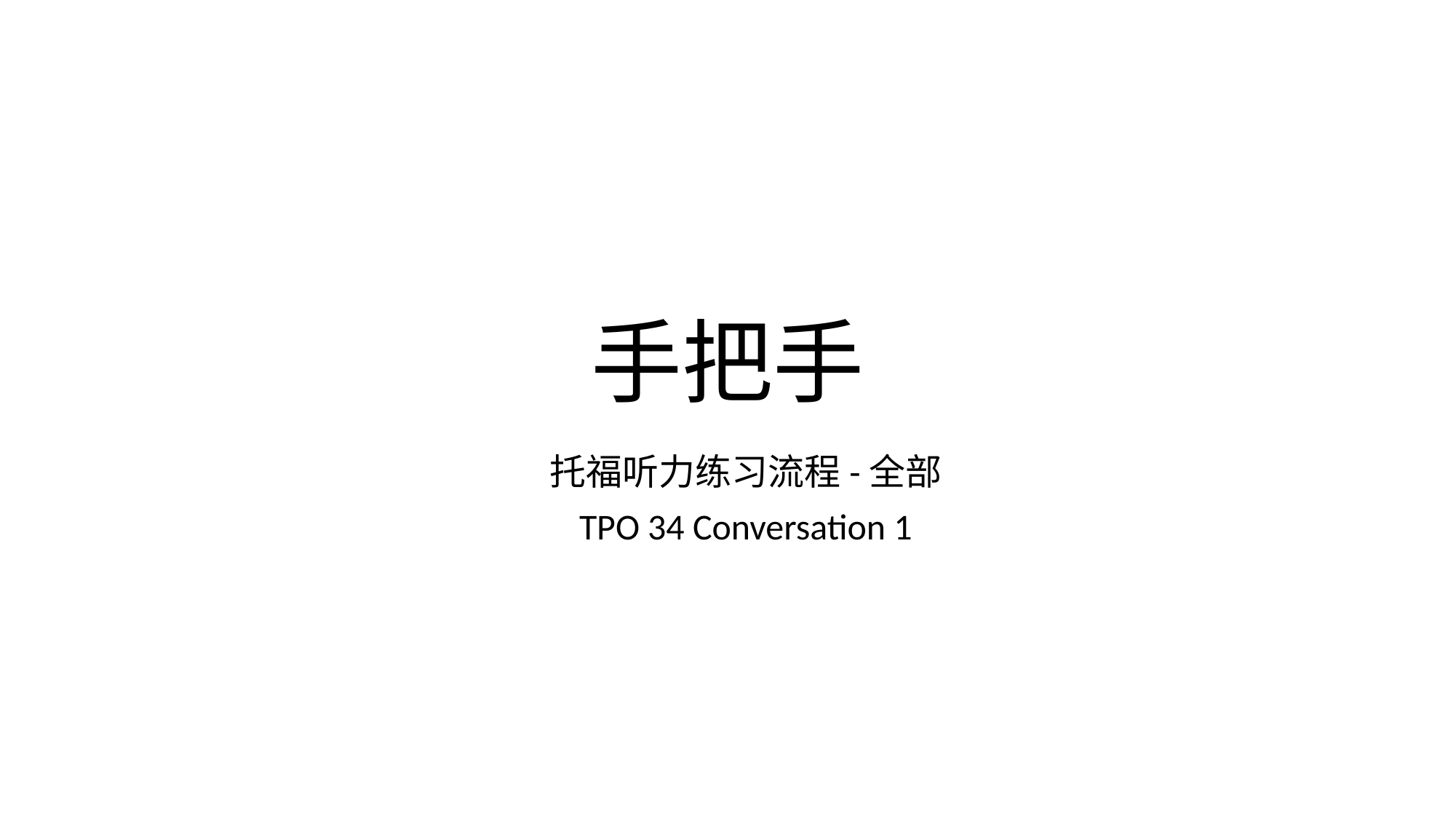

# 手把手
托福听力练习流程-全部
TPO 34 Conversation 1